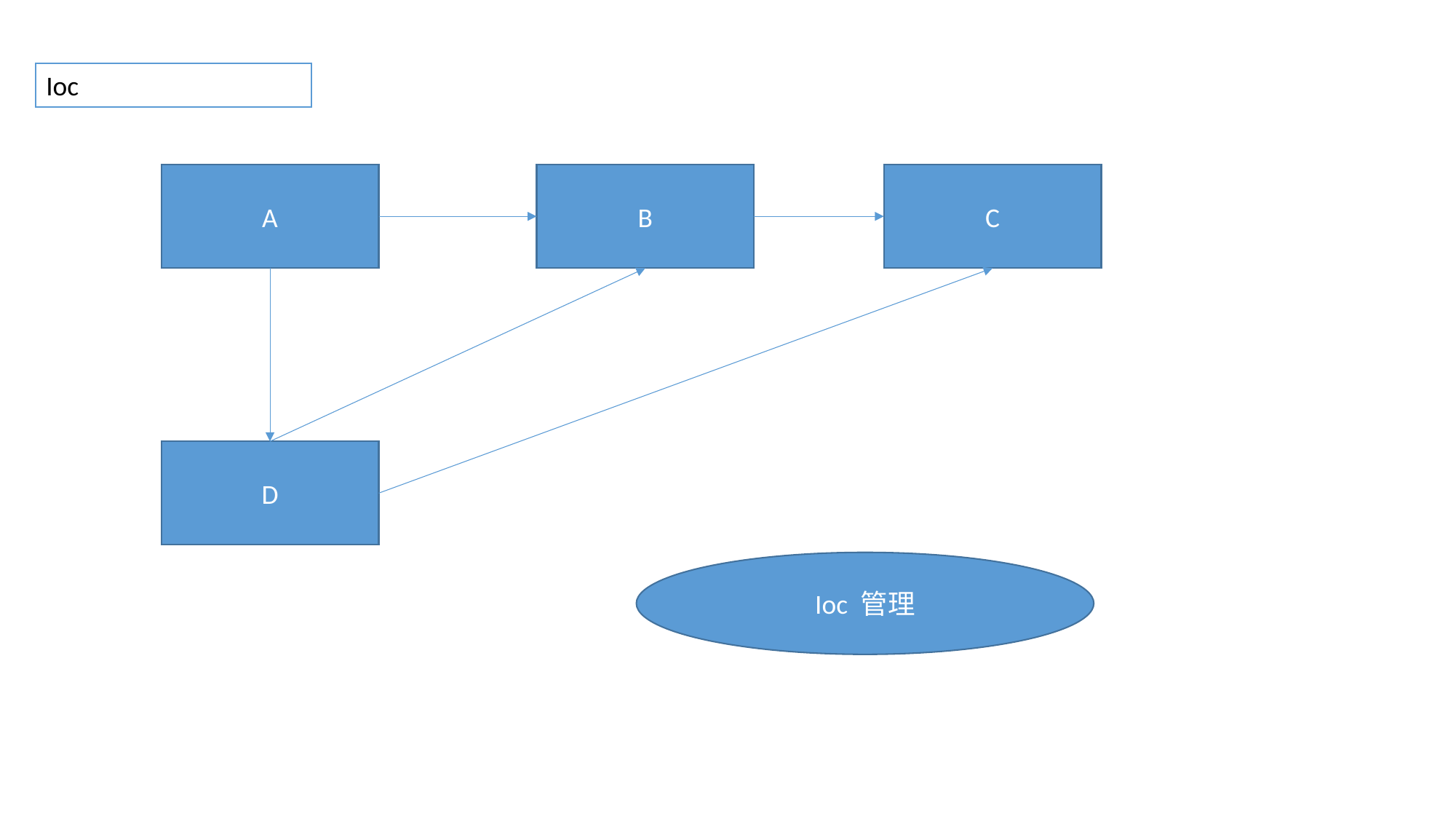

Ioc
B
C
A
D
Ioc 管理